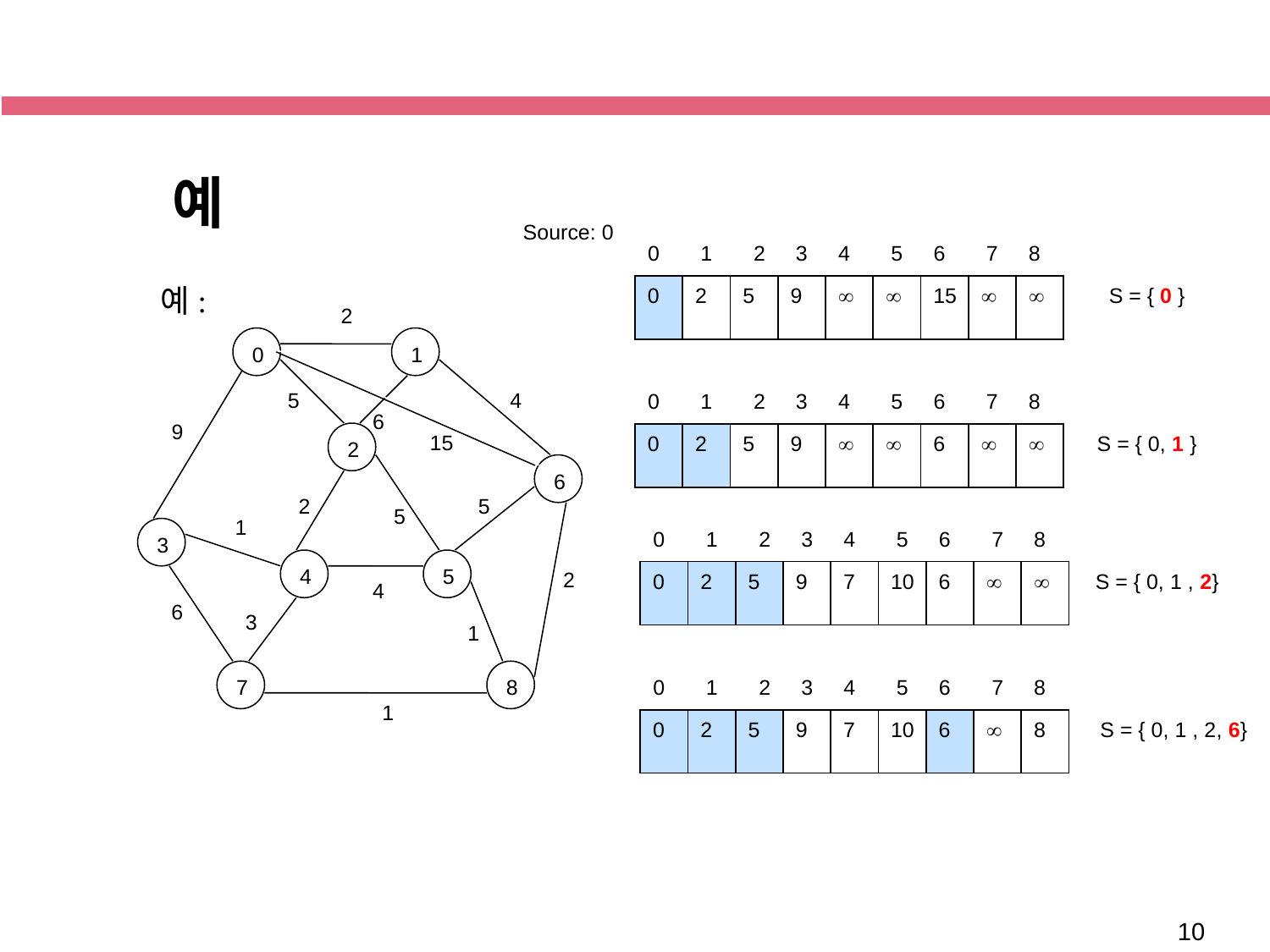

# 예
Source: 0
0
1
2
3
4
5
6
7
8
예:
0
2
5
9
∞
∞
15
∞
∞
S = { 0 }
2
0
1

5
4
6
9
2
15

6

2

5
5

1
3

4
5
2

4

6

3
1
7
8

0
1
2
3
4
5
6
7
8
0
2
5
9
∞
∞
6
∞
∞
S = { 0, 1 }
0
1
2
3
4
5
6
7
8
0
2
5
9
7
10
6
∞
∞
S = { 0, 1 , 2}
0
1
2
3
4
5
6
7
8
1
0
2
5
9
7
10
6
∞
8
S = { 0, 1 , 2, 6}